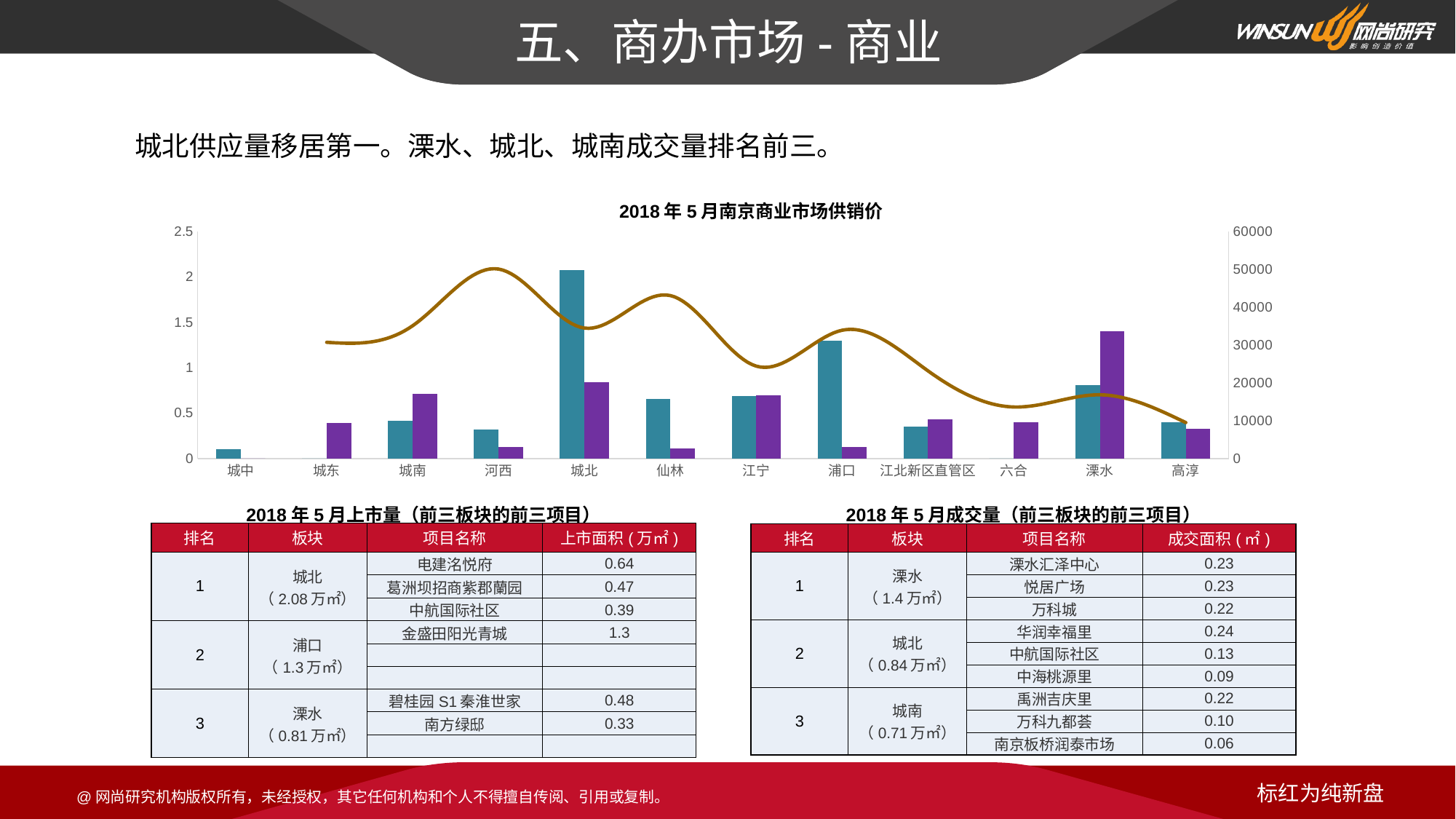

# 五、商办市场-商业
城北供应量移居第一。溧水、城北、城南成交量排名前三。
2018年5月南京商业市场供销价

### Chart

| Category | 上市面积（万㎡） | 成交面积（万㎡） | 成交均价（元/㎡） |
|---|---|---|---|
| 城中 | 0.1 | 0.0 | None |
| 城东 | 0.0 | 0.39 | 30757.0 |
| 城南 | 0.42 | 0.71 | 35132.0 |
| 河西 | 0.32 | 0.13 | 50132.0 |
| 城北 | 2.08 | 0.84 | 34523.0 |
| 仙林 | 0.66 | 0.11 | 43123.0 |
| 江宁 | 0.69 | 0.7 | 24448.0 |
| 浦口 | 1.3 | 0.13 | 33954.0 |
| 江北新区直管区 | 0.35 | 0.43 | 23185.0 |
| 六合 | 0.0 | 0.4 | 13636.0 |
| 溧水 | 0.81 | 1.4 | 16867.0 |
| 高淳 | 0.4 | 0.33 | 9517.0 |
2018年5月上市量（前三板块的前三项目）
2018年5月成交量（前三板块的前三项目）
| 排名 | 板块 | 项目名称 | 上市面积(万㎡) |
| --- | --- | --- | --- |
| 1 | 城北 （2.08万㎡） | 电建洺悦府 | 0.64 |
|  |  | 葛洲坝招商紫郡蘭园 | 0.47 |
|  |  | 中航国际社区 | 0.39 |
| 2 | 浦口 （1.3万㎡） | 金盛田阳光青城 | 1.3 |
|  |  |  |  |
|  |  |  |  |
| 3 | 溧水 （0.81万㎡） | 碧桂园S1秦淮世家 | 0.48 |
|  |  | 南方绿邸 | 0.33 |
|  |  |  |  |
| 排名 | 板块 | 项目名称 | 成交面积(㎡) |
| --- | --- | --- | --- |
| 1 | 溧水 （1.4万㎡） | 溧水汇泽中心 | 0.23 |
|  |  | 悦居广场 | 0.23 |
|  |  | 万科城 | 0.22 |
| 2 | 城北 （0.84万㎡） | 华润幸福里 | 0.24 |
|  |  | 中航国际社区 | 0.13 |
|  |  | 中海桃源里 | 0.09 |
| 3 | 城南 （0.71万㎡） | 禹洲吉庆里 | 0.22 |
|  |  | 万科九都荟 | 0.10 |
|  |  | 南京板桥润泰市场 | 0.06 |
标红为纯新盘